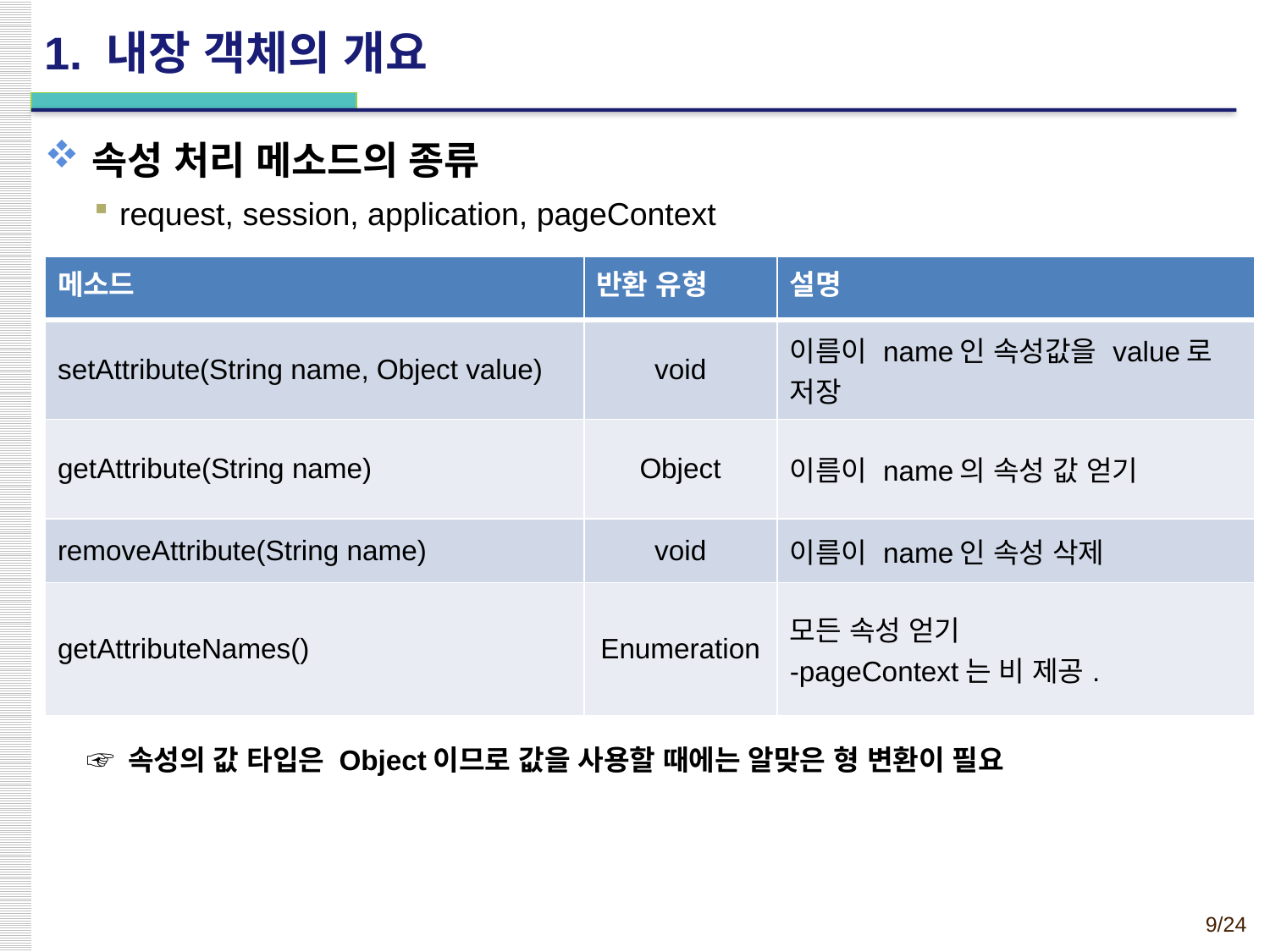

# 1. 내장 객체의 개요
속성 처리 메소드의 종류
request, session, application, pageContext

| 메소드 | 반환 유형 | 설명 |
| --- | --- | --- |
| setAttribute(String name, Object value) | void | 이름이 name인 속성값을 value로 저장 |
| getAttribute(String name) | Object | 이름이 name의 속성 값 얻기 |
| removeAttribute(String name) | void | 이름이 name인 속성 삭제 |
| getAttributeNames() | Enumeration | 모든 속성 얻기 -pageContext는 비 제공. |
☞ 속성의 값 타입은 Object이므로 값을 사용할 때에는 알맞은 형 변환이 필요